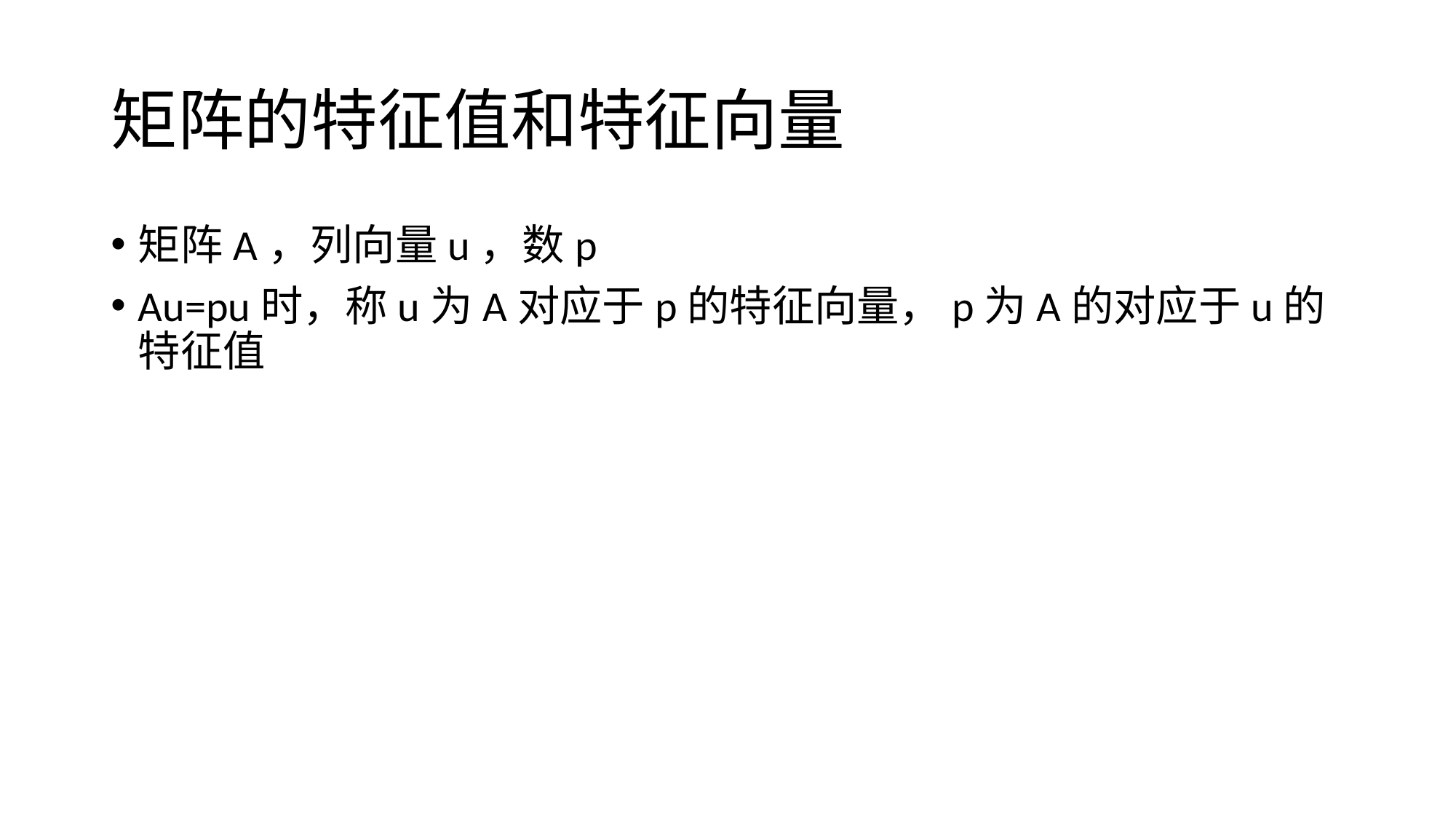

# 矩阵的特征值和特征向量
矩阵A，列向量u，数p
Au=pu时，称u为A对应于p的特征向量，p为A的对应于u的特征值